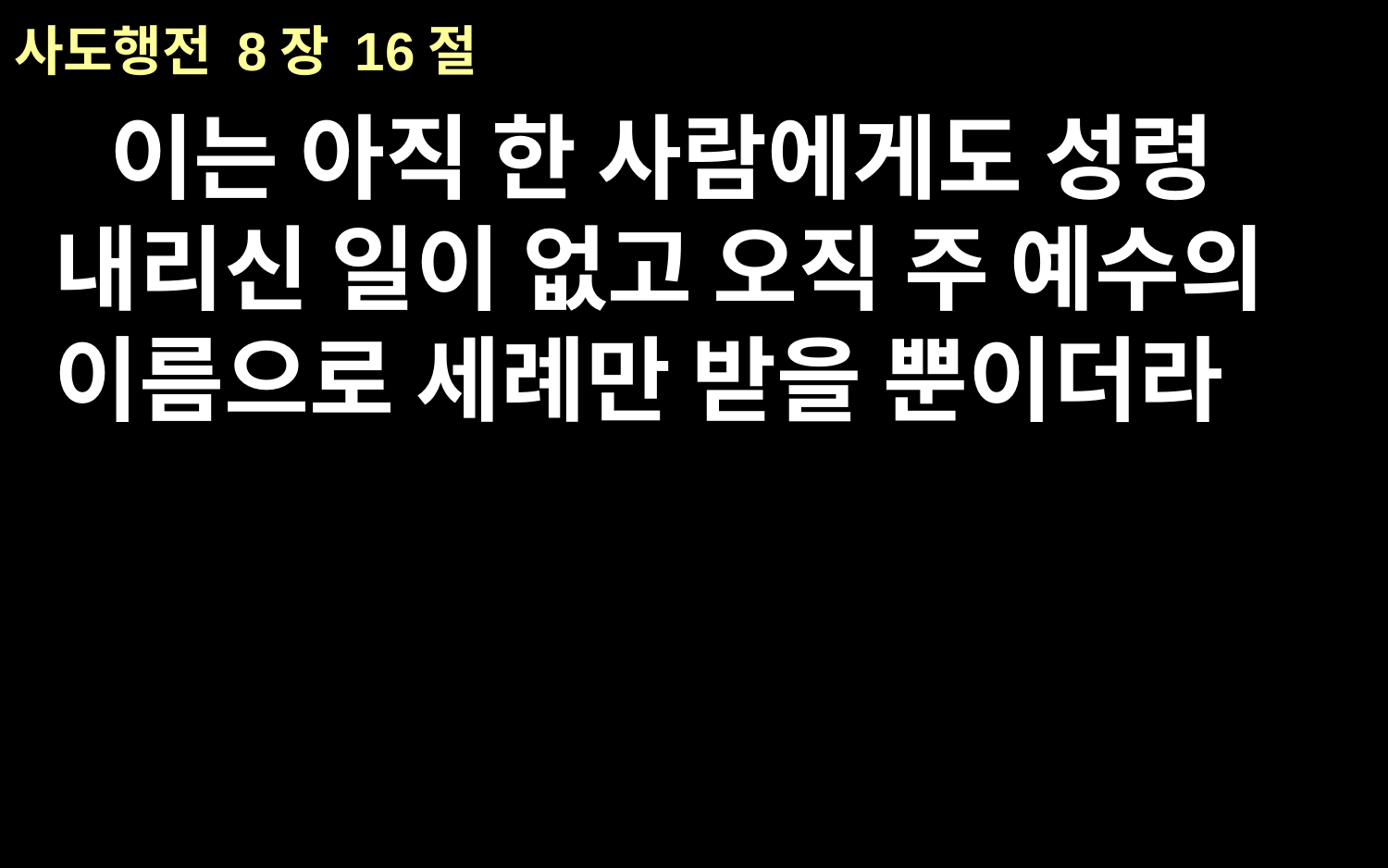

# 사도행전 8장 16절
이는 아직 한 사람에게도 성령 내리신 일이 없고 오직 주 예수의 이름으로 세례만 받을 뿐이더라